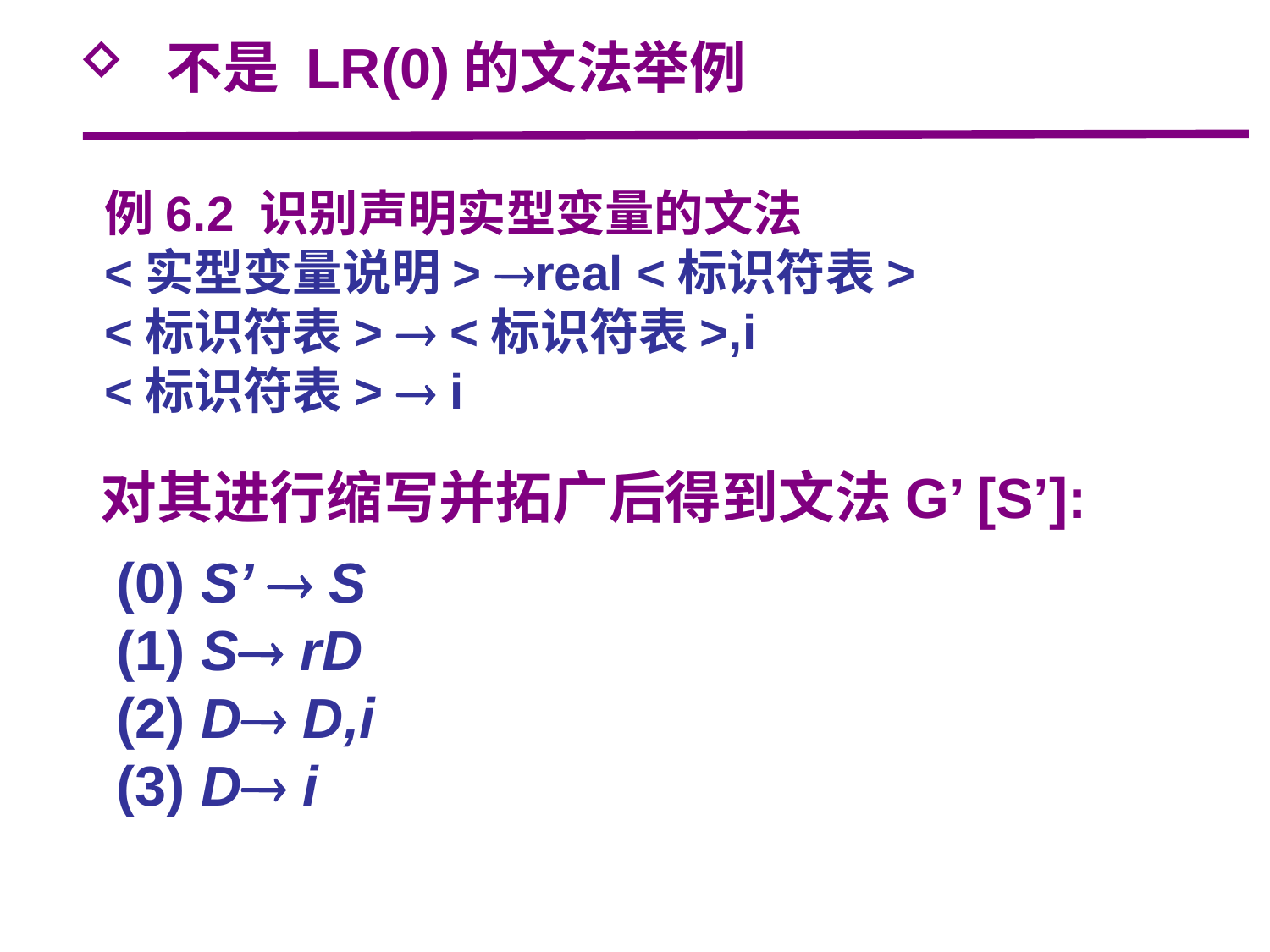

不是 LR(0)的文法举例
例6.2 识别声明实型变量的文法
<实型变量说明> →real <标识符表>
<标识符表> → <标识符表>,i
<标识符表> → i
对其进行缩写并拓广后得到文法G’ [S’]:

 (0) S’ → S
 (1) S→ rD
 (2) D→ D,i
 (3) D→ i